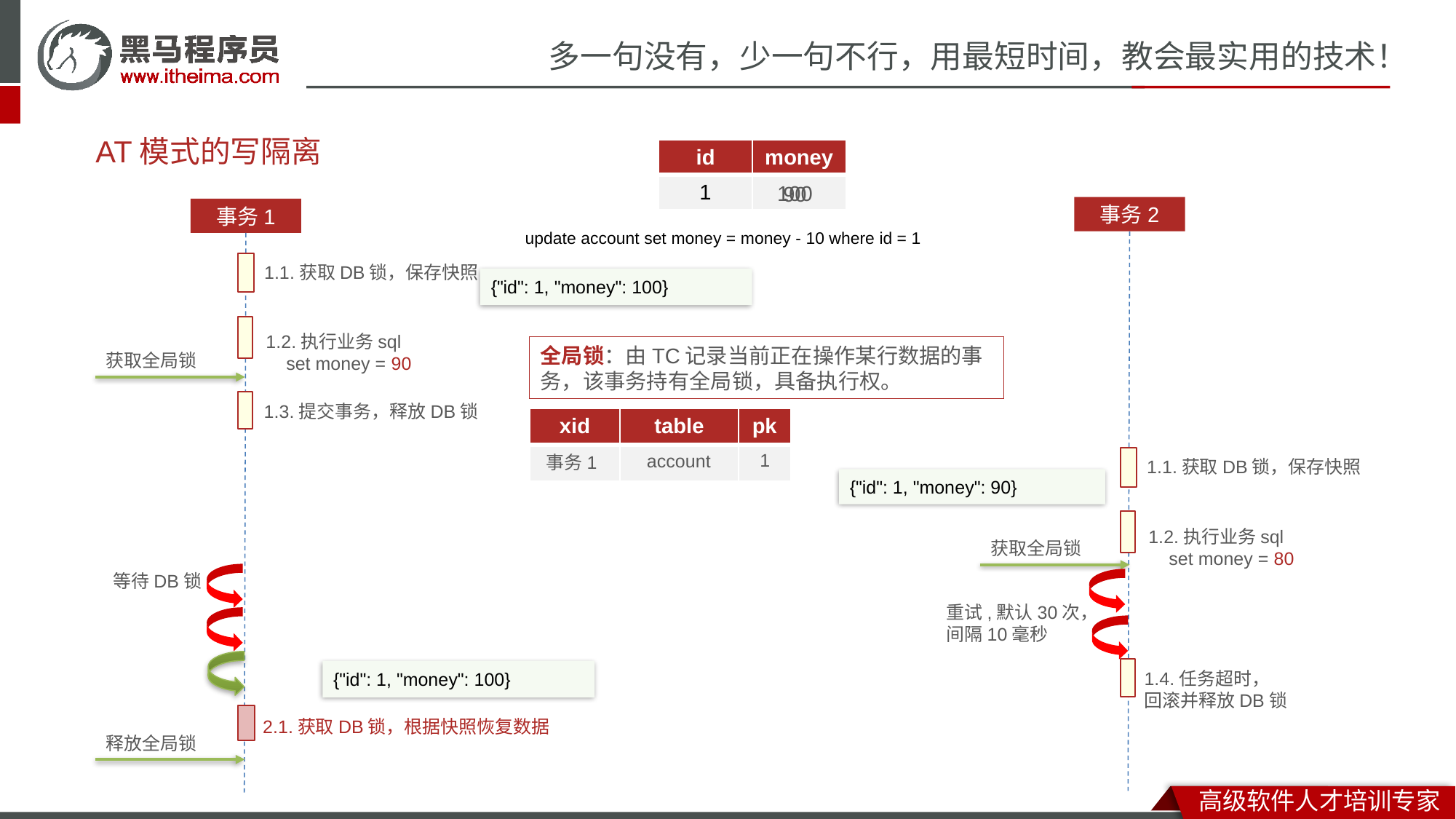

# AT模式的写隔离
| id | money |
| --- | --- |
| 1 |  |
100
90
事务2
事务1
update account set money = money - 10 where id = 1

1.1.获取DB锁，保存快照
{"id": 1, "money": 100}

1.2.执行业务sql
    set money = 90
全局锁：由TC记录当前正在操作某行数据的事务，该事务持有全局锁，具备执行权。
获取全局锁

1.3.提交事务，释放DB锁
| xid | table | pk |
| --- | --- | --- |
|  |  |  |
1
account
事务1

1.1.获取DB锁，保存快照
{"id": 1, "money": 90}

1.2.执行业务sql
    set money = 80
获取全局锁

等待DB锁

重试,默认30次，
间隔10毫秒

{"id": 1, "money": 100}
1.4.任务超时，
回滚并释放DB锁

2.1.获取DB锁，根据快照恢复数据
释放全局锁